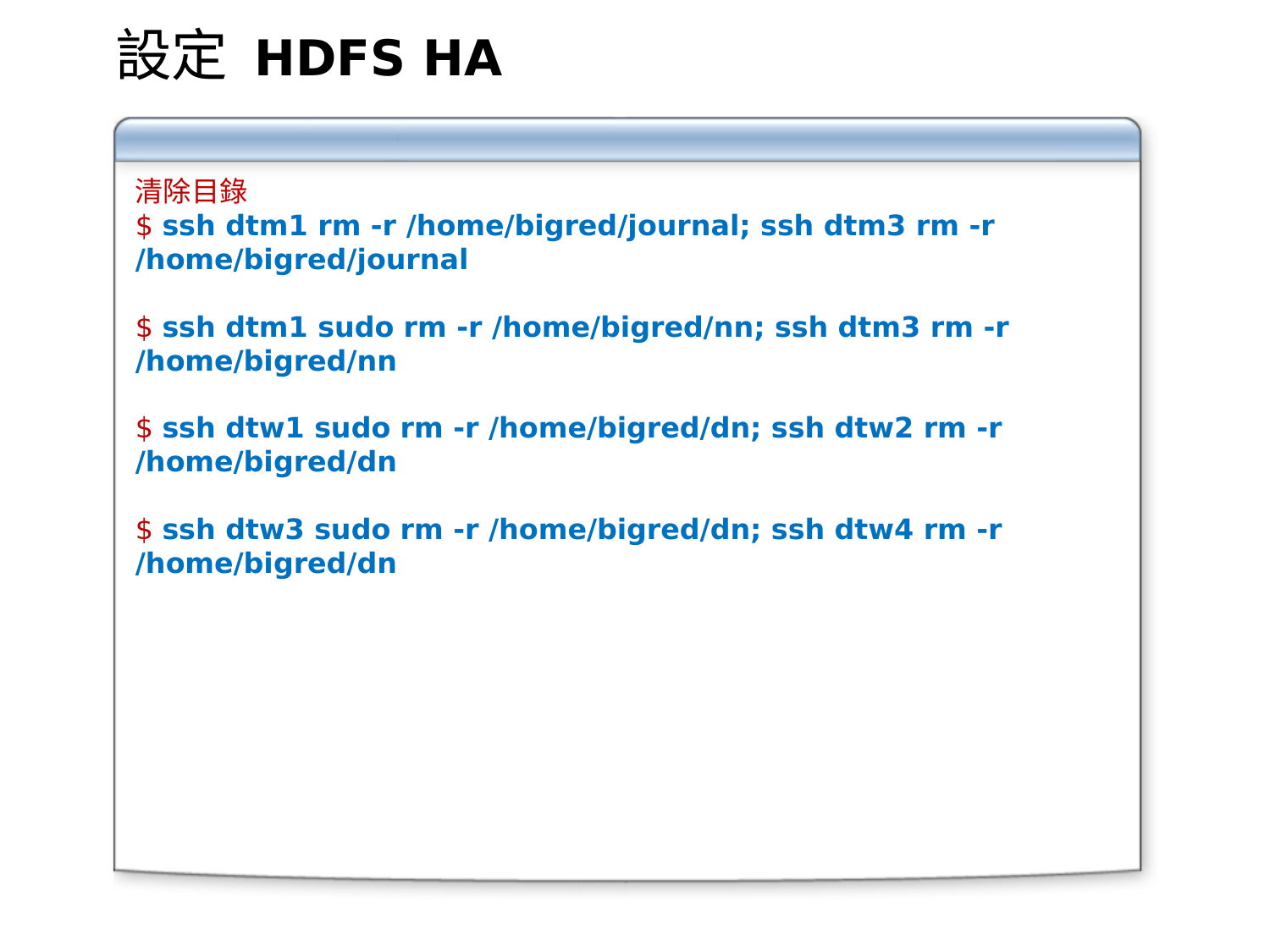

設定 HDFS HA
清除目錄
$ ssh dtm1 rm -r /home/bigred/journal; ssh dtm3 rm -r /home/bigred/journal

$ ssh dtm1 sudo rm -r /home/bigred/nn; ssh dtm3 rm -r /home/bigred/nn

$ ssh dtw1 sudo rm -r /home/bigred/dn; ssh dtw2 rm -r /home/bigred/dn

$ ssh dtw3 sudo rm -r /home/bigred/dn; ssh dtw4 rm -r /home/bigred/dn